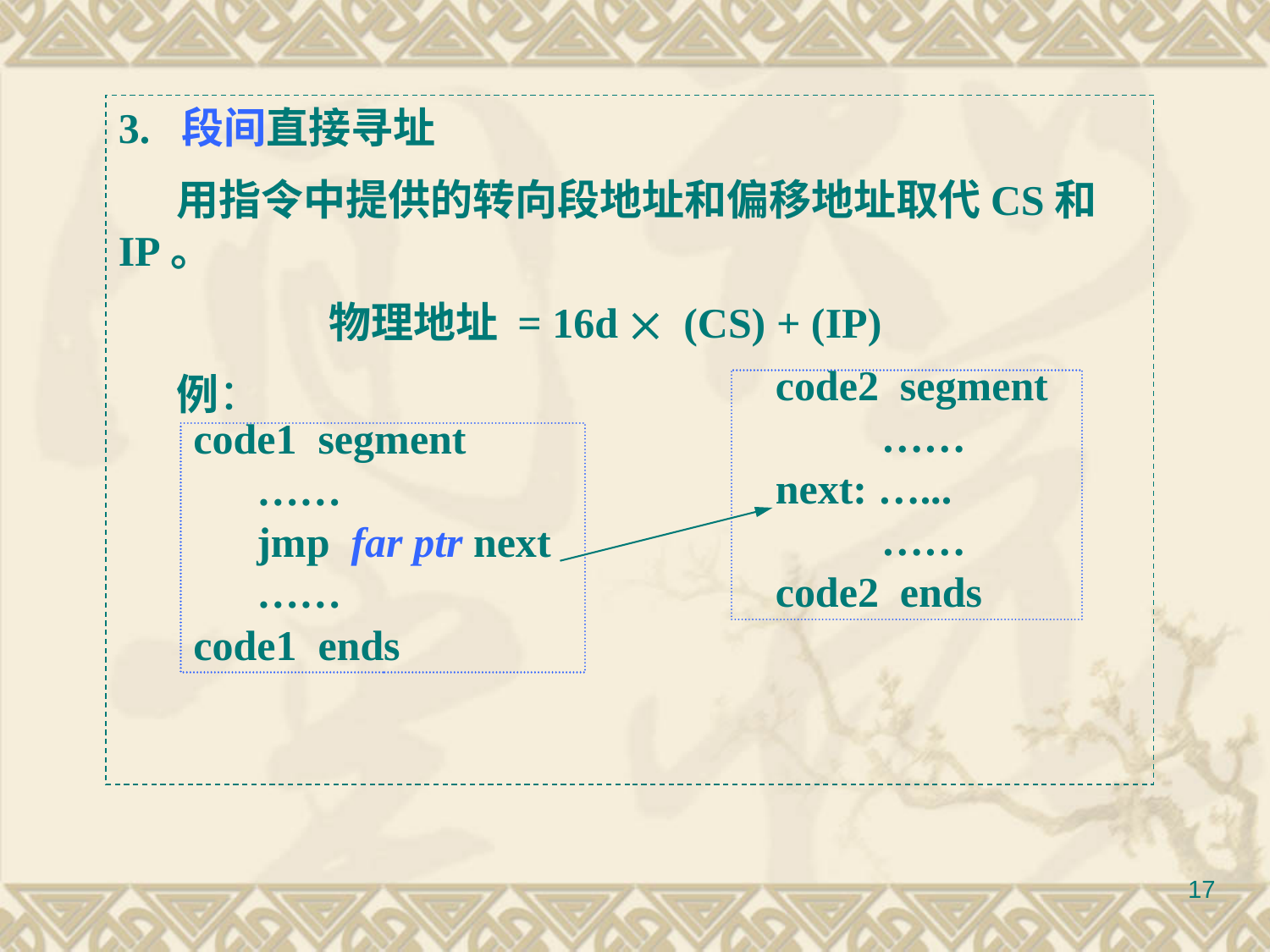

3.  段间直接寻址
     用指令中提供的转向段地址和偏移地址取代CS和IP。
                     物理地址 = 16d ×  (CS) + (IP)
     例：

   code2  segment
             ……
   next: …...
             ……
   code2  ends
code1  segment
      ……
      jmp  far ptr next
      ……
code1  ends

17